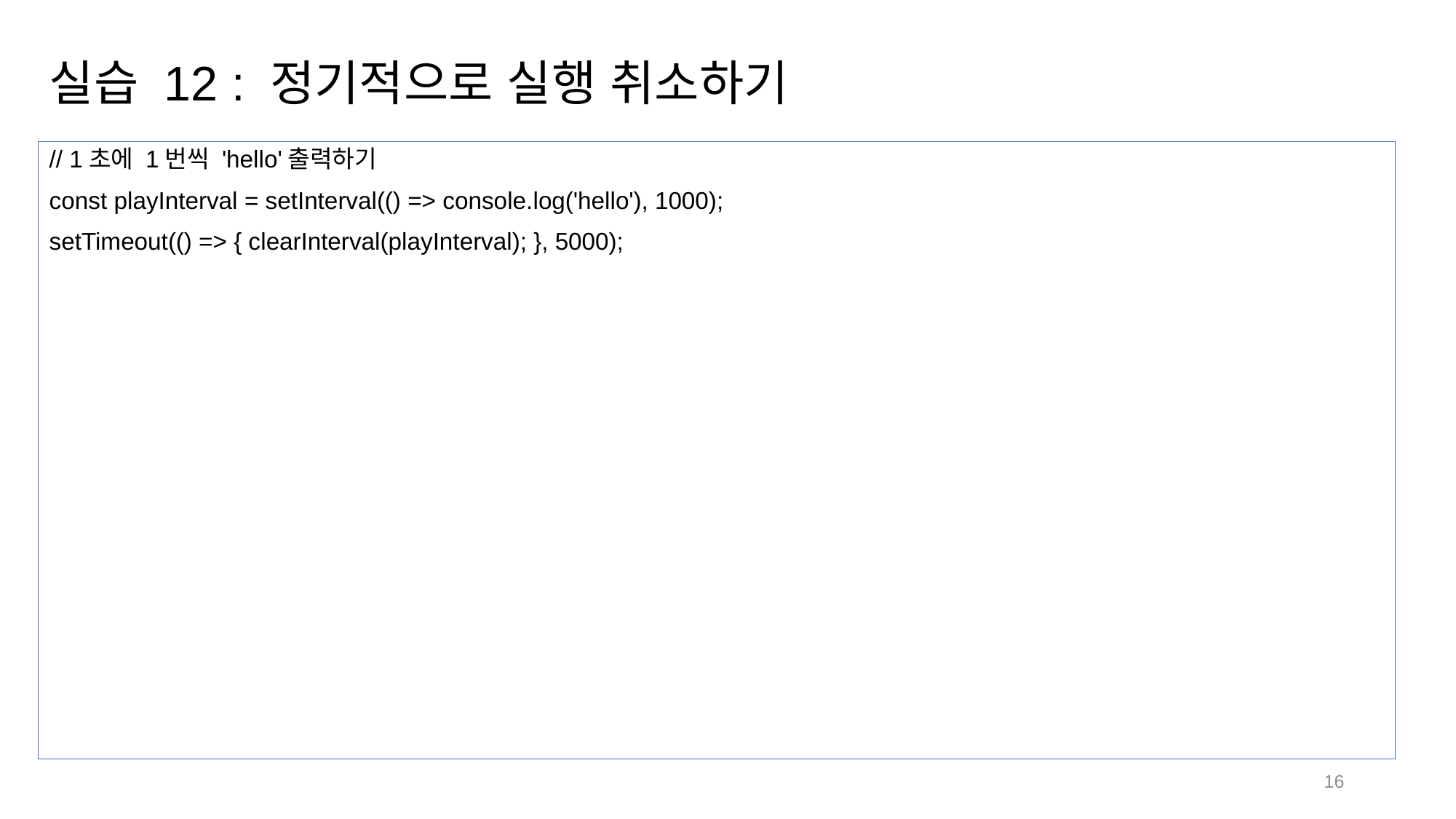

# 실습 12 : 정기적으로 실행 취소하기
// 1초에 1번씩 'hello'출력하기
const playInterval = setInterval(() => console.log('hello'), 1000);
setTimeout(() => { clearInterval(playInterval); }, 5000);
16